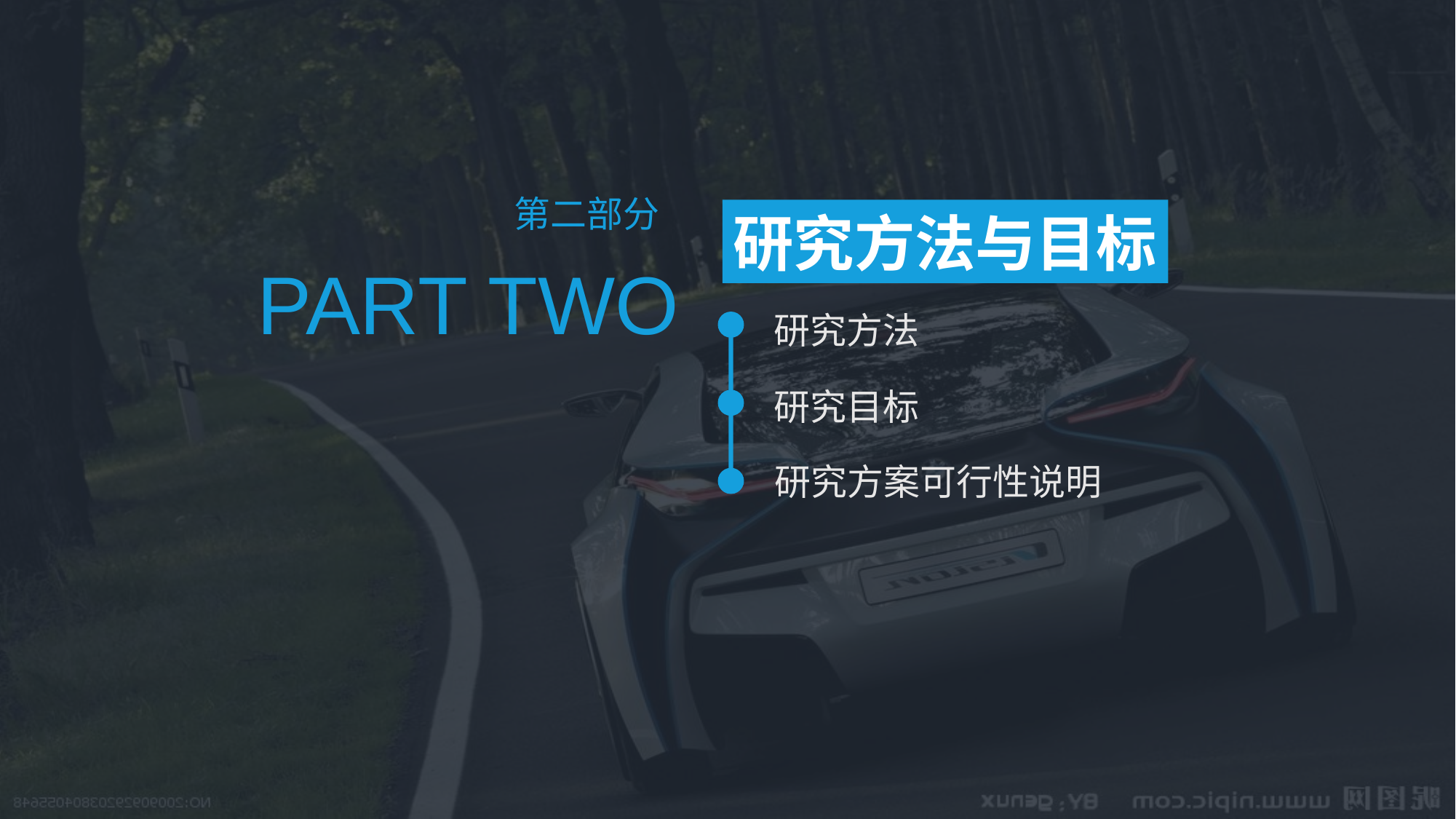

第二部分
研究方法与目标
PART TWO
研究方法

研究目标
研究方案可行性说明